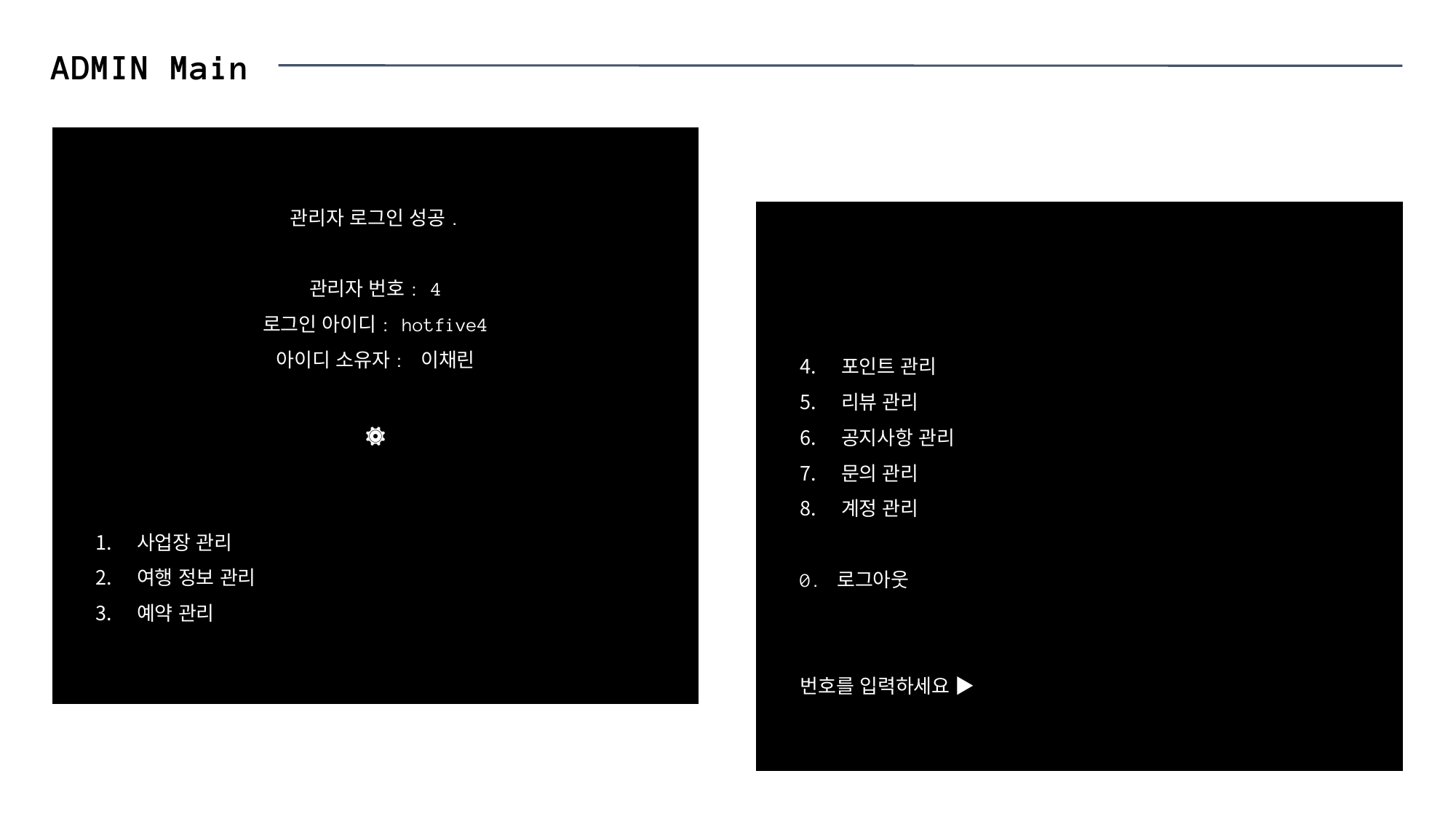

ADMIN Main

관리자 로그인 성공.

관리자 번호: 4
로그인 아이디: hotfive4
아이디 소유자: 이채린

⚙️

사업장 관리
여행 정보 관리
예약 관리

사업장 관리
여행 정보 관리
예약 관리
포인트 관리
리뷰 관리
공지사항 관리
문의 관리
계정 관리

0. 로그아웃

번호를 입력하세요 ▶